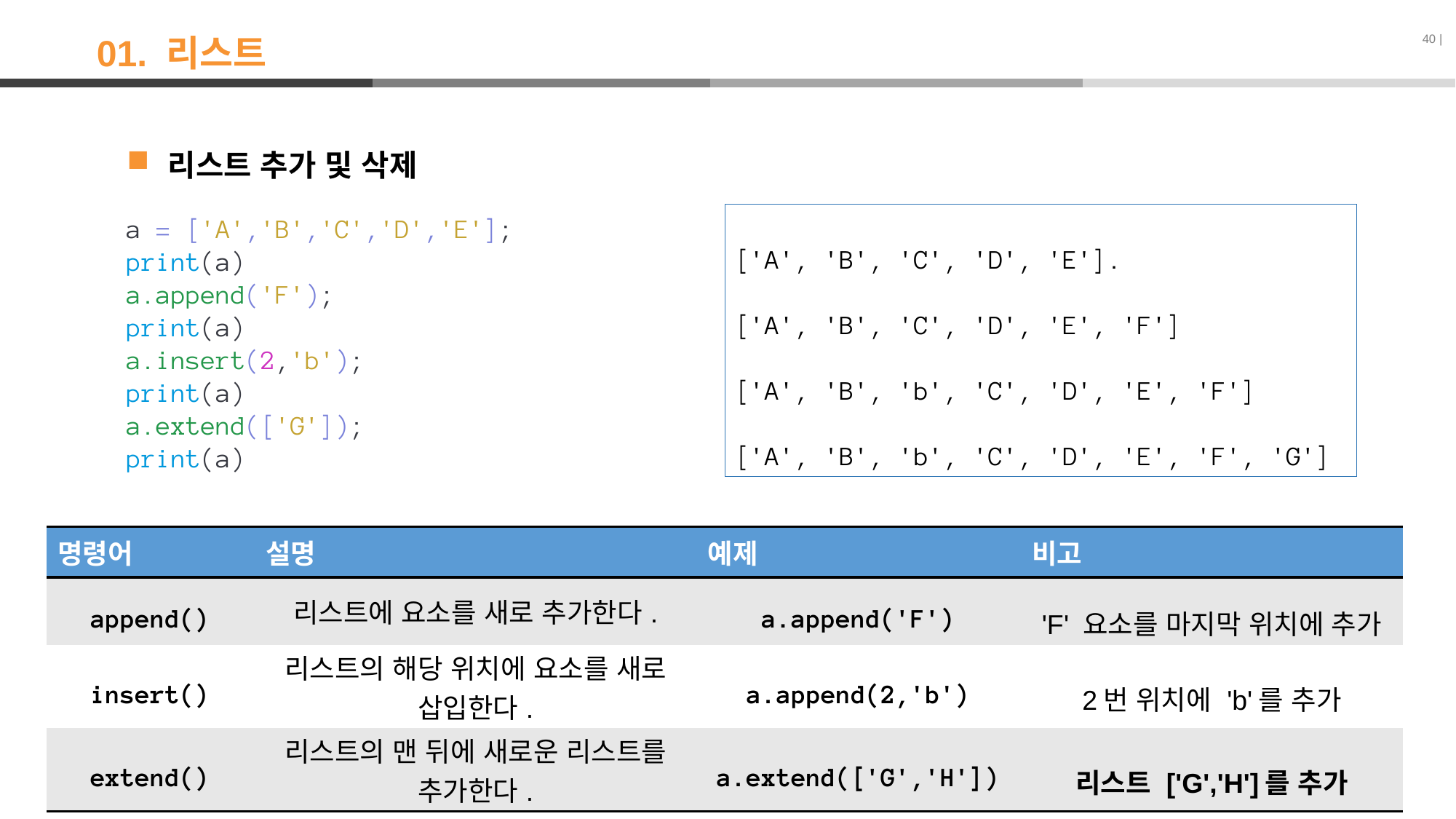

40 |
# 01. 리스트
리스트 추가 및 삭제

['A', 'B', 'C', 'D', 'E'].

['A', 'B', 'C', 'D', 'E', 'F']

['A', 'B', 'b', 'C', 'D', 'E', 'F']

['A', 'B', 'b', 'C', 'D', 'E', 'F', 'G']
a = ['A','B','C','D','E'];
print(a)
a.append('F');
print(a)
a.insert(2,'b');
print(a)
a.extend(['G']);
print(a)
| 명령어 | 설명 | 예제 | 비고 |
| --- | --- | --- | --- |
| append() | 리스트에 요소를 새로 추가한다. | a.append('F') | 'F' 요소를 마지막 위치에 추가 |
| insert() | 리스트의 해당 위치에 요소를 새로 삽입한다. | a.append(2,'b') | 2번 위치에 'b'를 추가 |
| extend() | 리스트의 맨 뒤에 새로운 리스트를 추가한다. | a.extend(['G','H']) | 리스트 ['G','H']를 추가 |